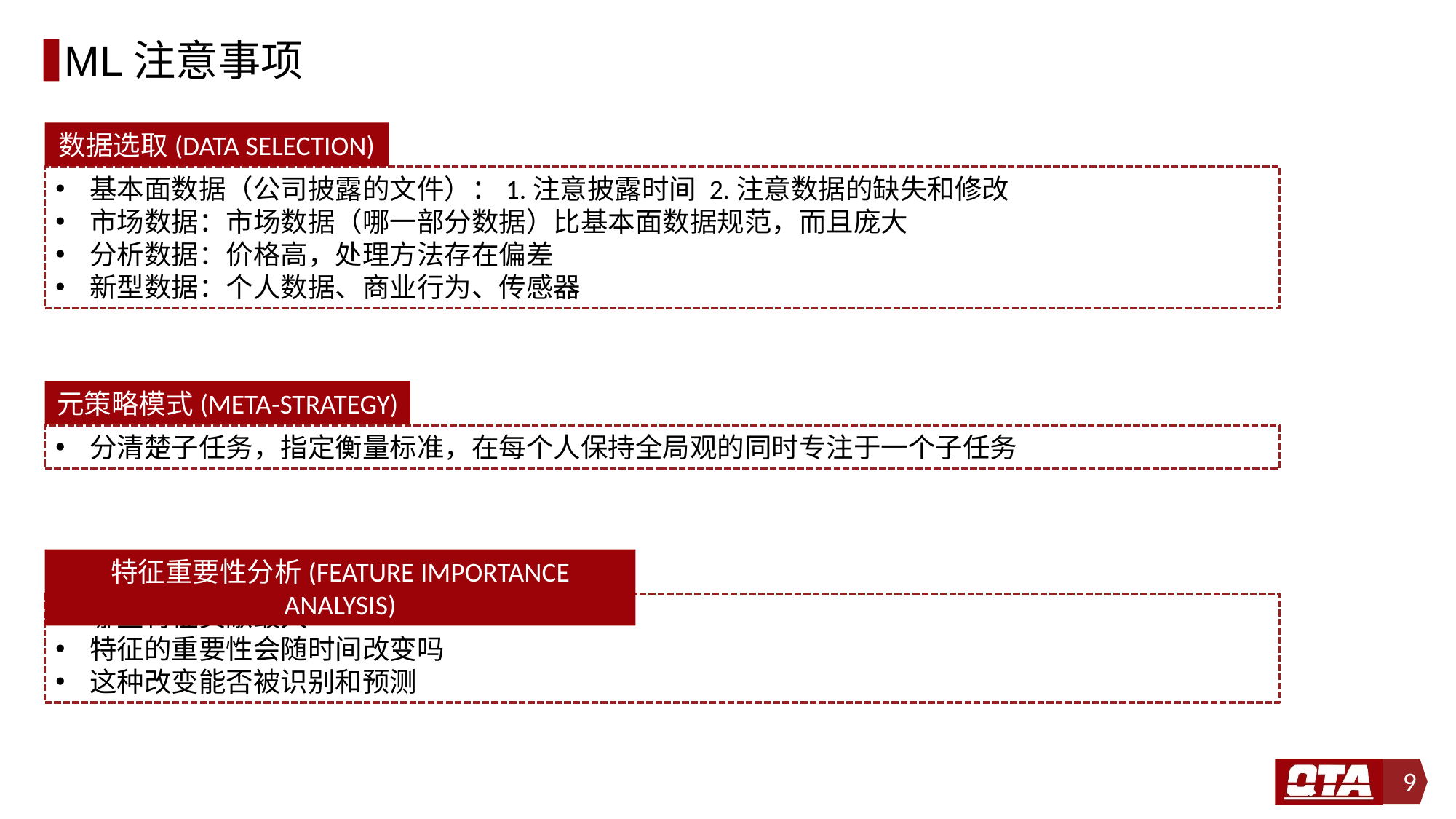

# ML注意事项
数据选取(DATA SELECTION)
基本面数据（公司披露的文件）：1.注意披露时间 2.注意数据的缺失和修改
市场数据：市场数据（哪一部分数据）比基本面数据规范，而且庞大
分析数据：价格高，处理方法存在偏差
新型数据：个人数据、商业行为、传感器
元策略模式(META-STRATEGY)
分清楚子任务，指定衡量标准，在每个人保持全局观的同时专注于一个子任务
特征重要性分析(FEATURE IMPORTANCE ANALYSIS)
哪些特征贡献最大
特征的重要性会随时间改变吗
这种改变能否被识别和预测
9